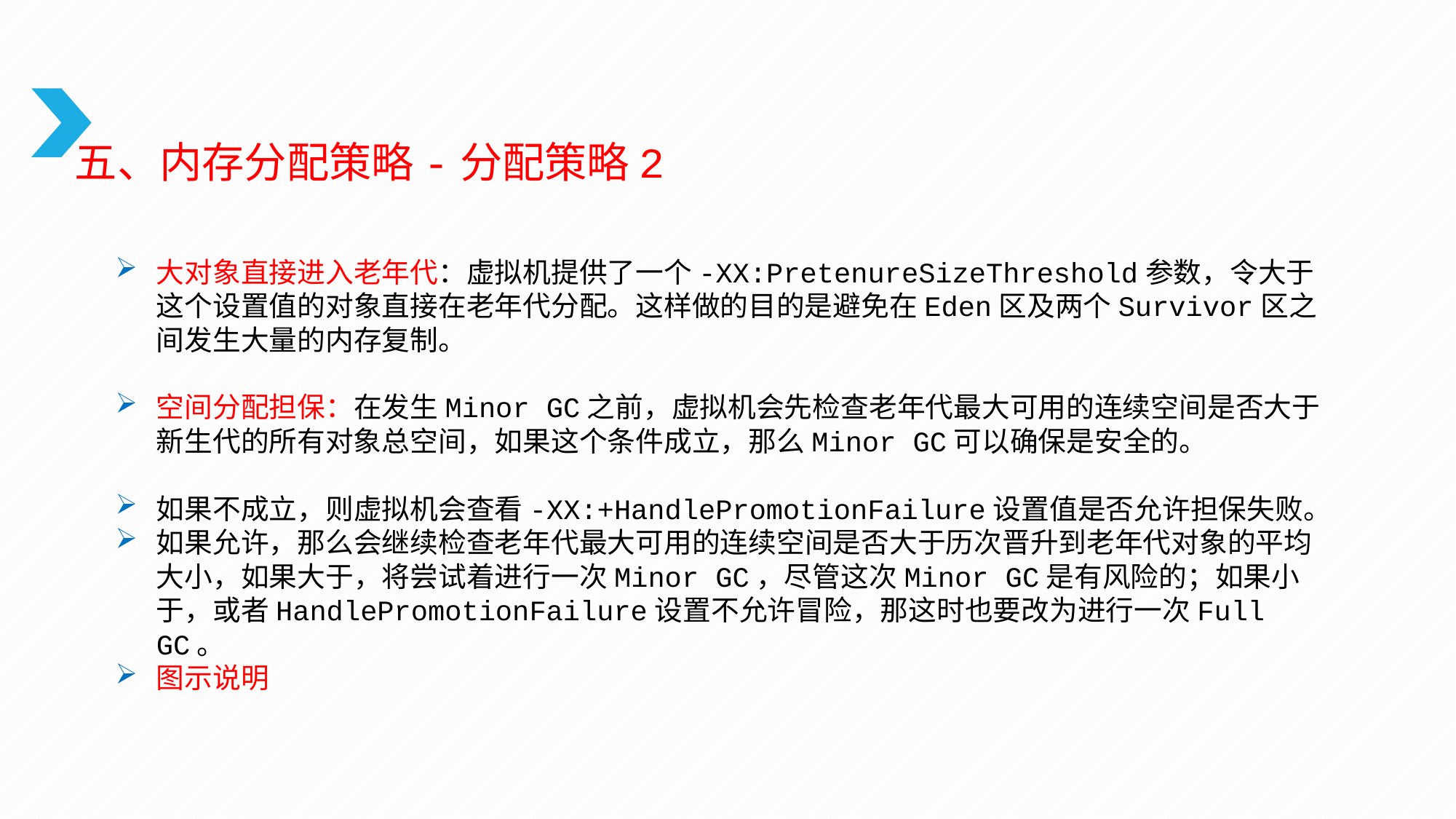

五、内存分配策略-分配策略2
大对象直接进入老年代：虚拟机提供了一个-XX:PretenureSizeThreshold参数，令大于这个设置值的对象直接在老年代分配。这样做的目的是避免在Eden区及两个Survivor区之间发生大量的内存复制。

空间分配担保：在发生Minor GC之前，虚拟机会先检查老年代最大可用的连续空间是否大于新生代的所有对象总空间，如果这个条件成立，那么Minor GC可以确保是安全的。

如果不成立，则虚拟机会查看-XX:+HandlePromotionFailure设置值是否允许担保失败。
如果允许，那么会继续检查老年代最大可用的连续空间是否大于历次晋升到老年代对象的平均大小，如果大于，将尝试着进行一次Minor GC，尽管这次Minor GC是有风险的；如果小于，或者HandlePromotionFailure设置不允许冒险，那这时也要改为进行一次Full GC。
图示说明